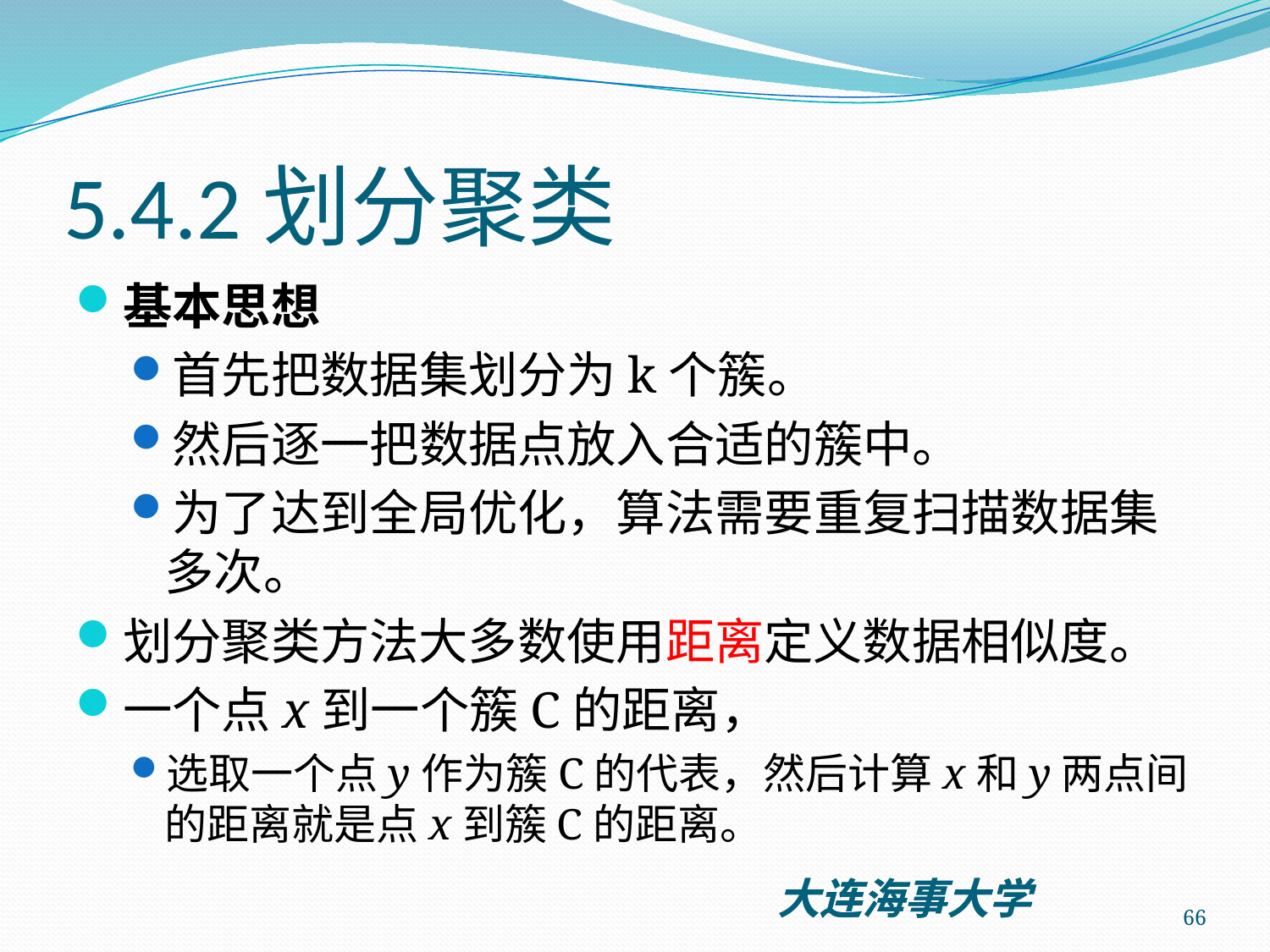

# 5.4.2划分聚类
基本思想
首先把数据集划分为k个簇。
然后逐一把数据点放入合适的簇中。
为了达到全局优化，算法需要重复扫描数据集多次。
划分聚类方法大多数使用距离定义数据相似度。
一个点x到一个簇C的距离，
选取一个点y作为簇C的代表，然后计算x和y两点间的距离就是点x到簇C的距离。

66